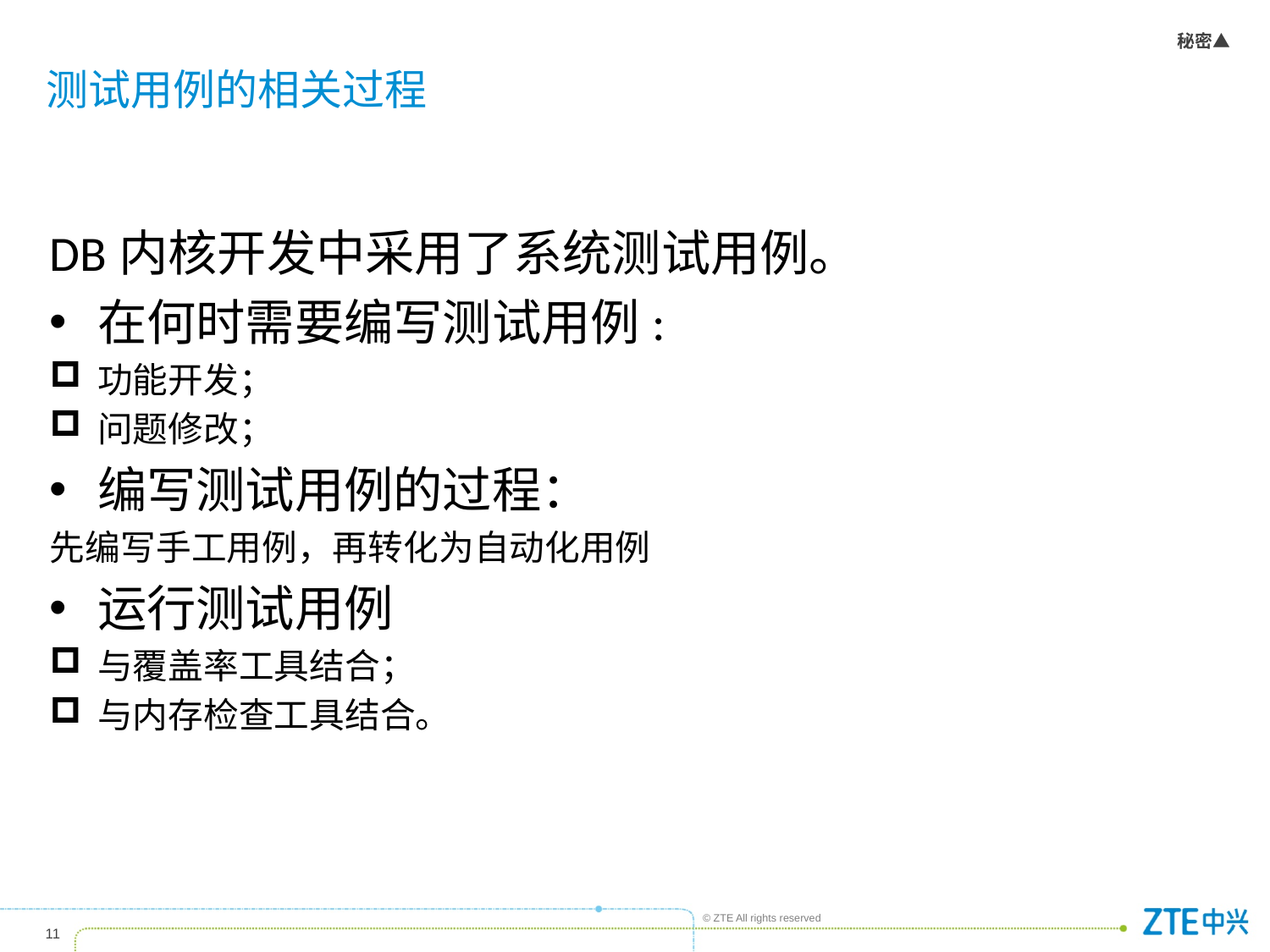

# 测试用例的相关过程
DB内核开发中采用了系统测试用例。
在何时需要编写测试用例:
功能开发；
问题修改；
编写测试用例的过程：
先编写手工用例，再转化为自动化用例
运行测试用例
与覆盖率工具结合；
与内存检查工具结合。